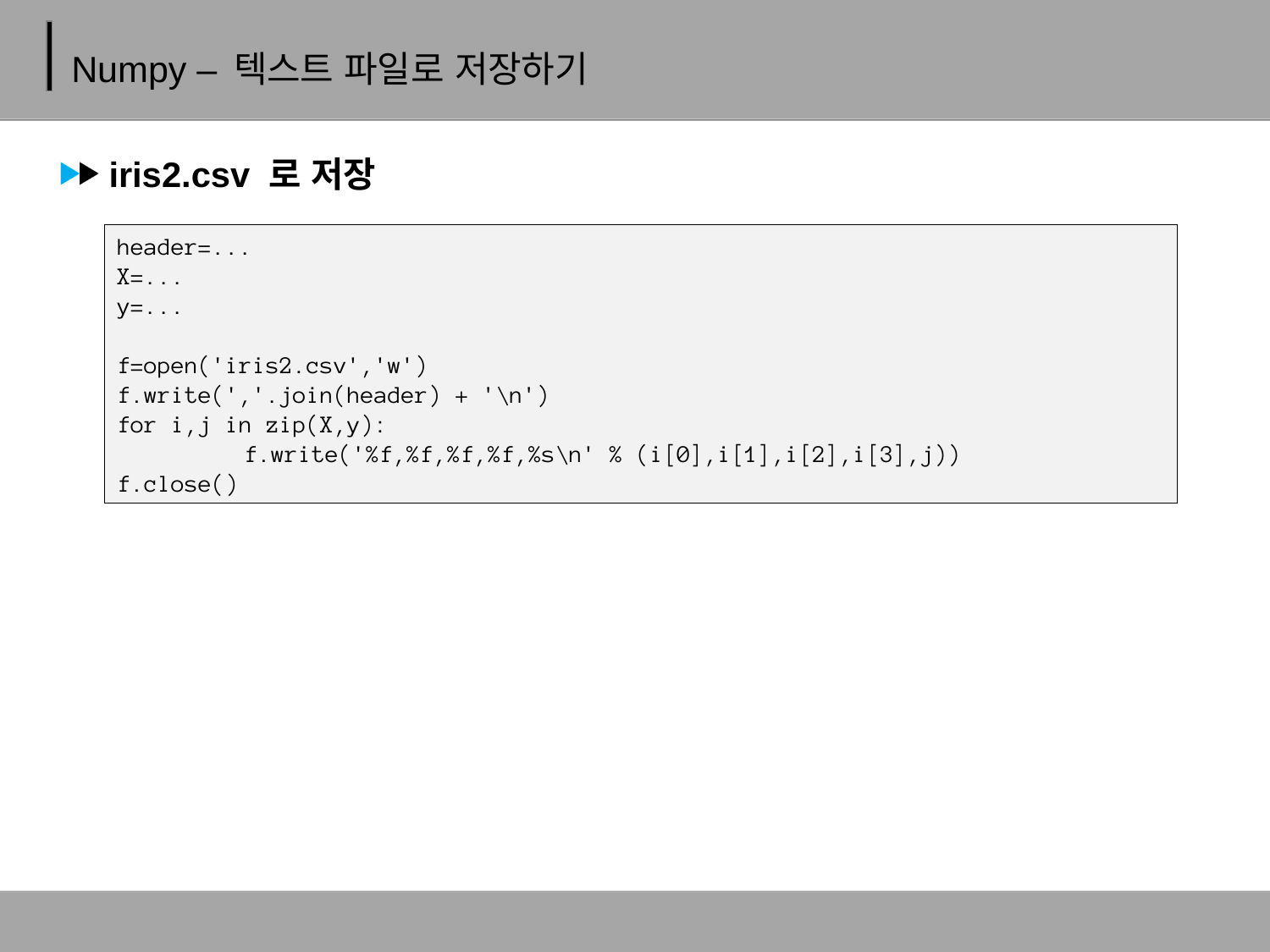

# Numpy – 텍스트 파일로 저장하기
iris2.csv 로 저장
header=...
X=...
y=...

f=open('iris2.csv','w')
f.write(','.join(header) + '\n')
for i,j in zip(X,y):
	f.write('%f,%f,%f,%f,%s\n' % (i[0],i[1],i[2],i[3],j))
f.close()